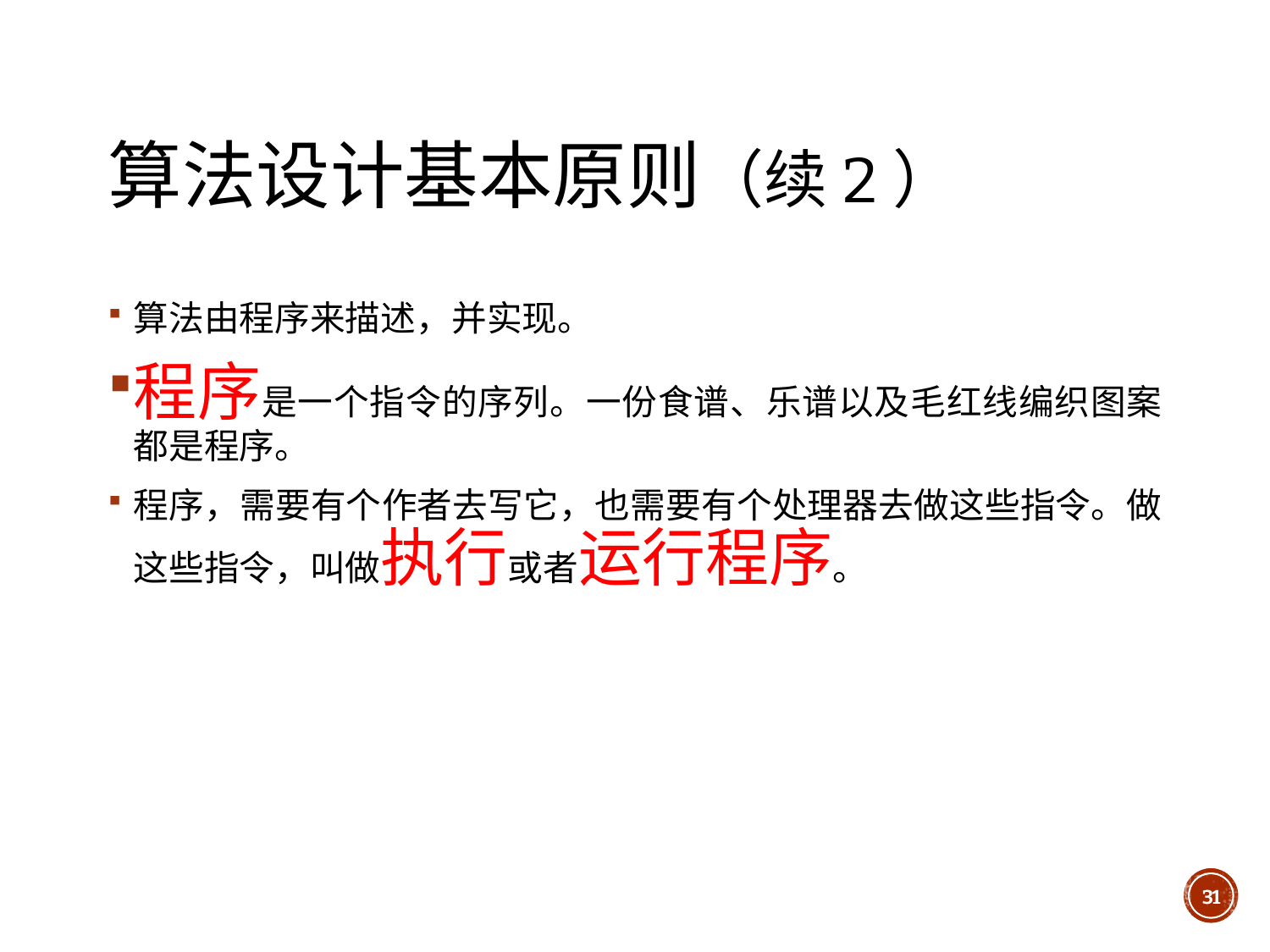

# 算法设计基本原则（续2）
算法由程序来描述，并实现。
程序是一个指令的序列。一份食谱、乐谱以及毛红线编织图案都是程序。
程序，需要有个作者去写它，也需要有个处理器去做这些指令。做这些指令，叫做执行或者运行程序。

31